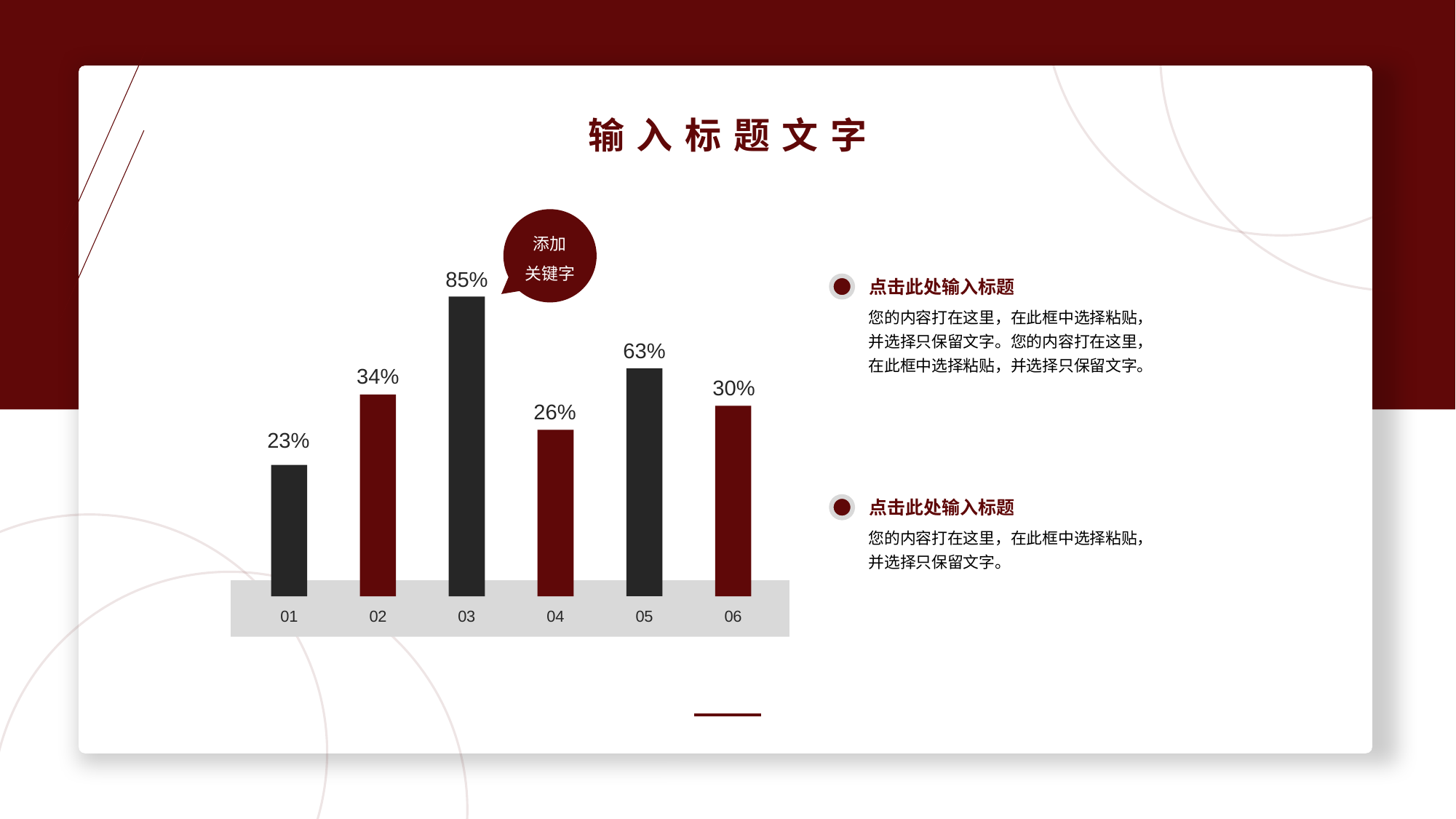

输入标题文字

添加
关键字
85%
点击此处输入标题
您的内容打在这里，在此框中选择粘贴，并选择只保留文字。您的内容打在这里，在此框中选择粘贴，并选择只保留文字。

63%
34%

30%
26%

23%

点击此处输入标题
您的内容打在这里，在此框中选择粘贴，并选择只保留文字。

01
02
03
04
05
06